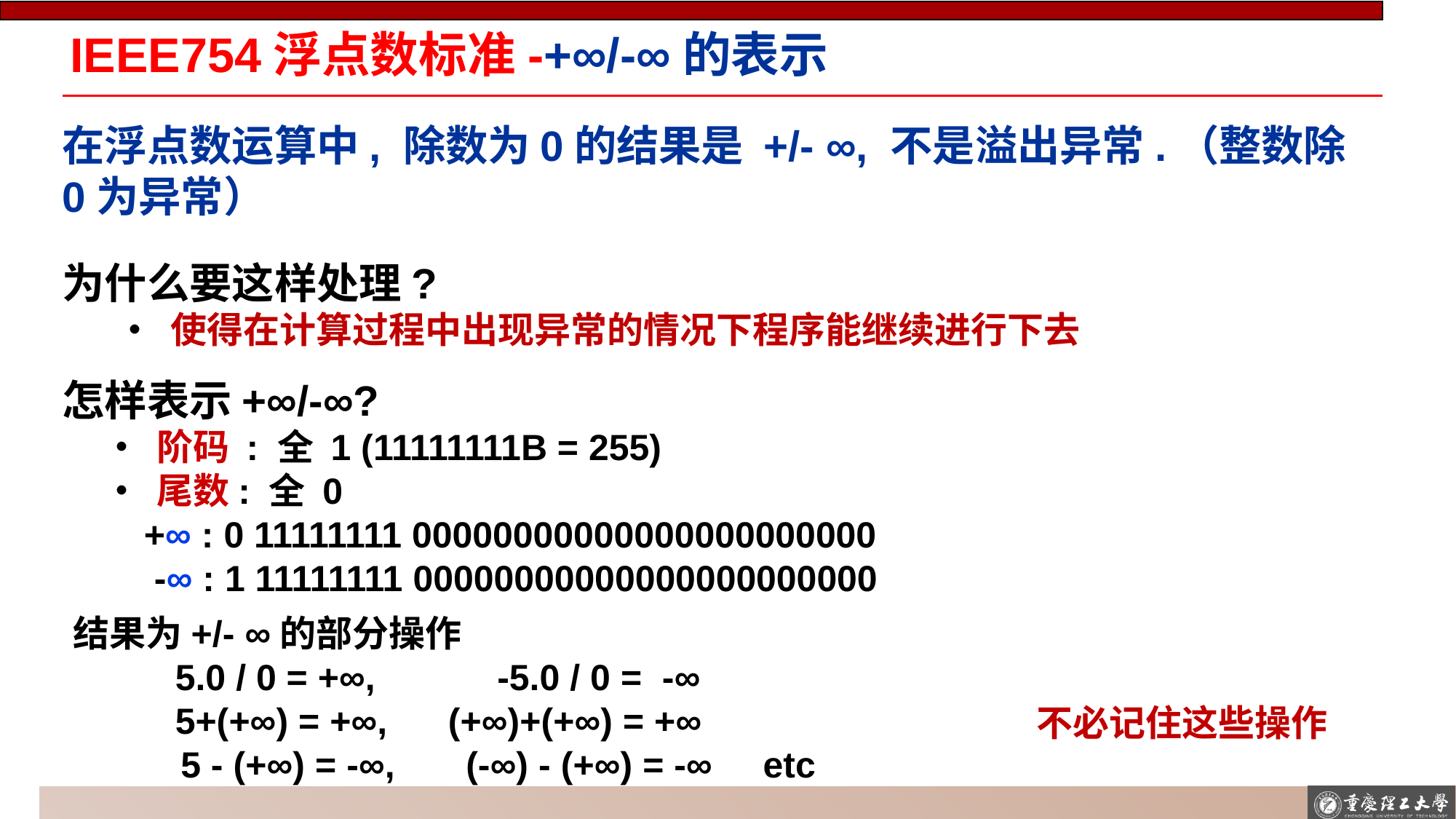

# IEEE754浮点数标准-+∞/-∞的表示
在浮点数运算中, 除数为0的结果是 +/- ∞, 不是溢出异常.（整数除0为异常）
为什么要这样处理?
• 使得在计算过程中出现异常的情况下程序能继续进行下去
怎样表示+∞/-∞?
     • 阶码 : 全 1 (11111111B = 255)
     • 尾数: 全 0
        +∞ : 0 11111111 00000000000000000000000
         -∞ : 1 11111111 00000000000000000000000
结果为+/- ∞的部分操作
          5.0 / 0 = +∞,            -5.0 / 0 =  -∞
          5+(+∞) = +∞,      (+∞)+(+∞) = +∞
        5 - (+∞) = -∞,       (-∞) - (+∞) = -∞     etc
不必记住这些操作